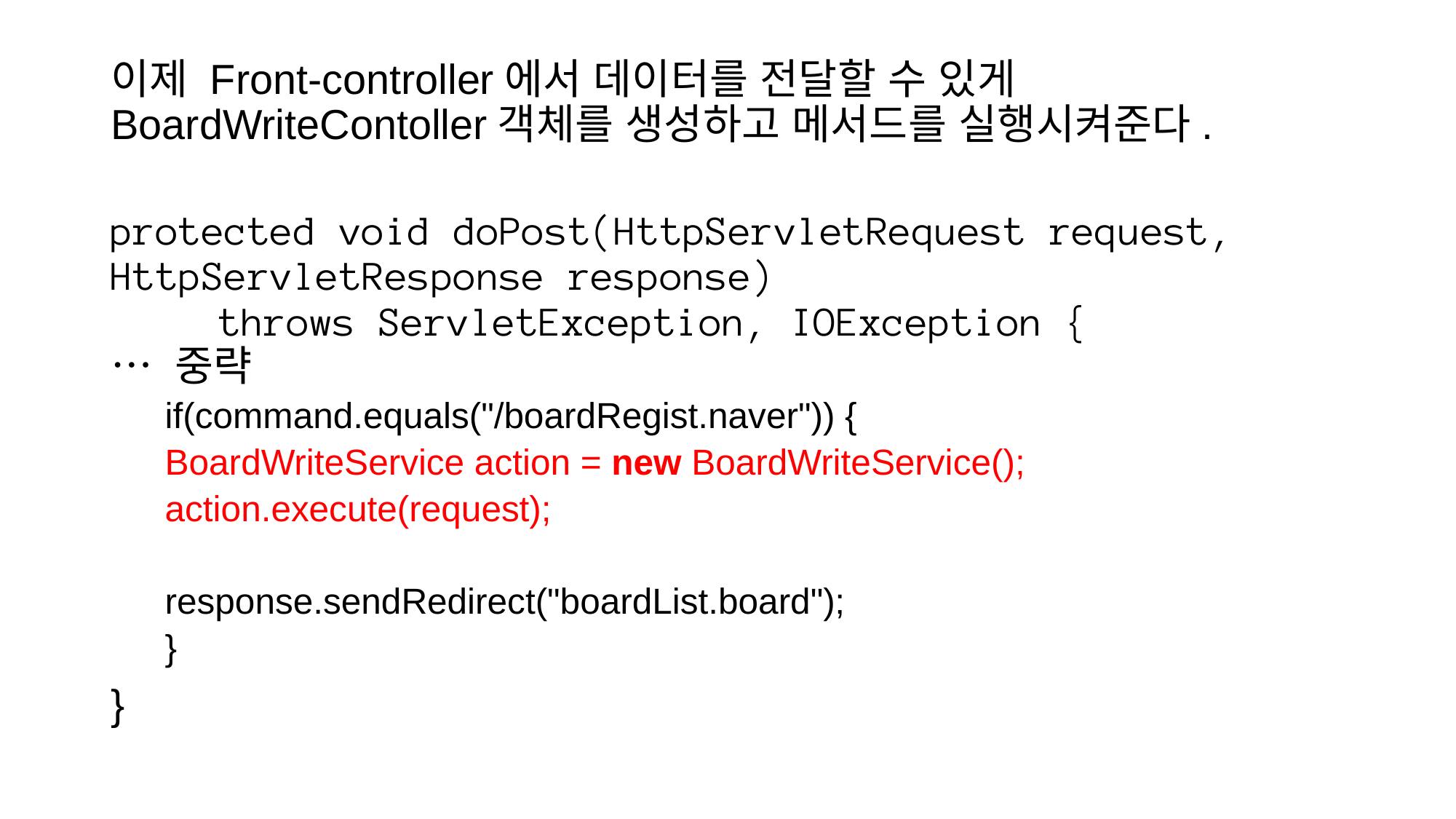

이제 Front-controller에서 데이터를 전달할 수 있게 BoardWriteContoller객체를 생성하고 메서드를 실행시켜준다.

protected void doPost(HttpServletRequest request, HttpServletResponse response)
			throws ServletException, IOException {
… 중략
if(command.equals("/boardRegist.naver")) {
	BoardWriteService action = new BoardWriteService();
	action.execute(request);

	response.sendRedirect("boardList.board");
}
}